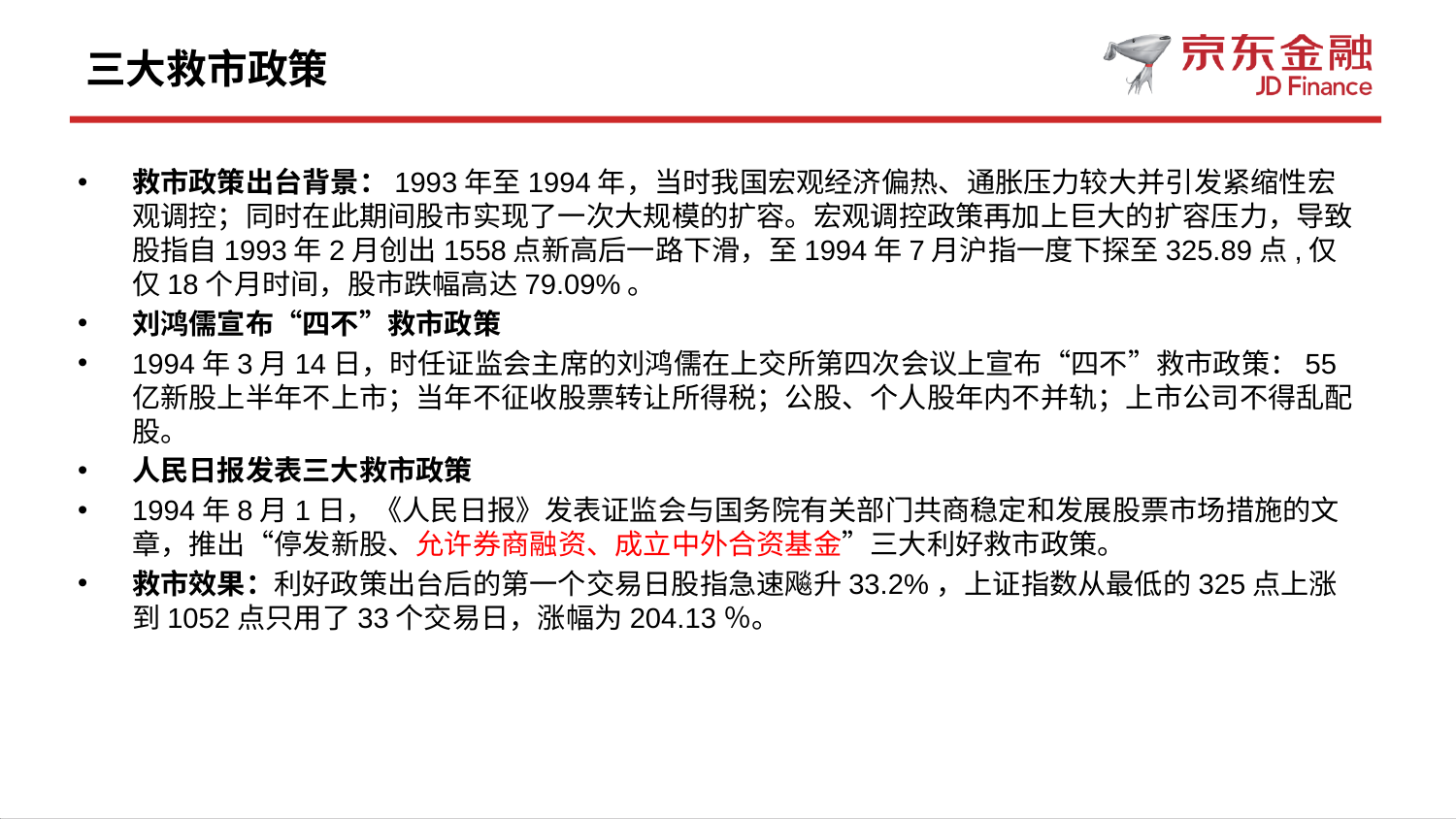

# 三大救市政策
救市政策出台背景：1993年至1994年，当时我国宏观经济偏热、通胀压力较大并引发紧缩性宏观调控；同时在此期间股市实现了一次大规模的扩容。宏观调控政策再加上巨大的扩容压力，导致股指自1993年2月创出1558点新高后一路下滑，至1994年7月沪指一度下探至325.89点,仅仅18个月时间，股市跌幅高达79.09%。
刘鸿儒宣布“四不”救市政策
1994年3月14日，时任证监会主席的刘鸿儒在上交所第四次会议上宣布“四不”救市政策：55亿新股上半年不上市；当年不征收股票转让所得税；公股、个人股年内不并轨；上市公司不得乱配股。
人民日报发表三大救市政策
1994年8月1日，《人民日报》发表证监会与国务院有关部门共商稳定和发展股票市场措施的文章，推出“停发新股、允许券商融资、成立中外合资基金”三大利好救市政策。
救市效果：利好政策出台后的第一个交易日股指急速飚升33.2%，上证指数从最低的325点上涨到1052点只用了33个交易日，涨幅为204.13％。